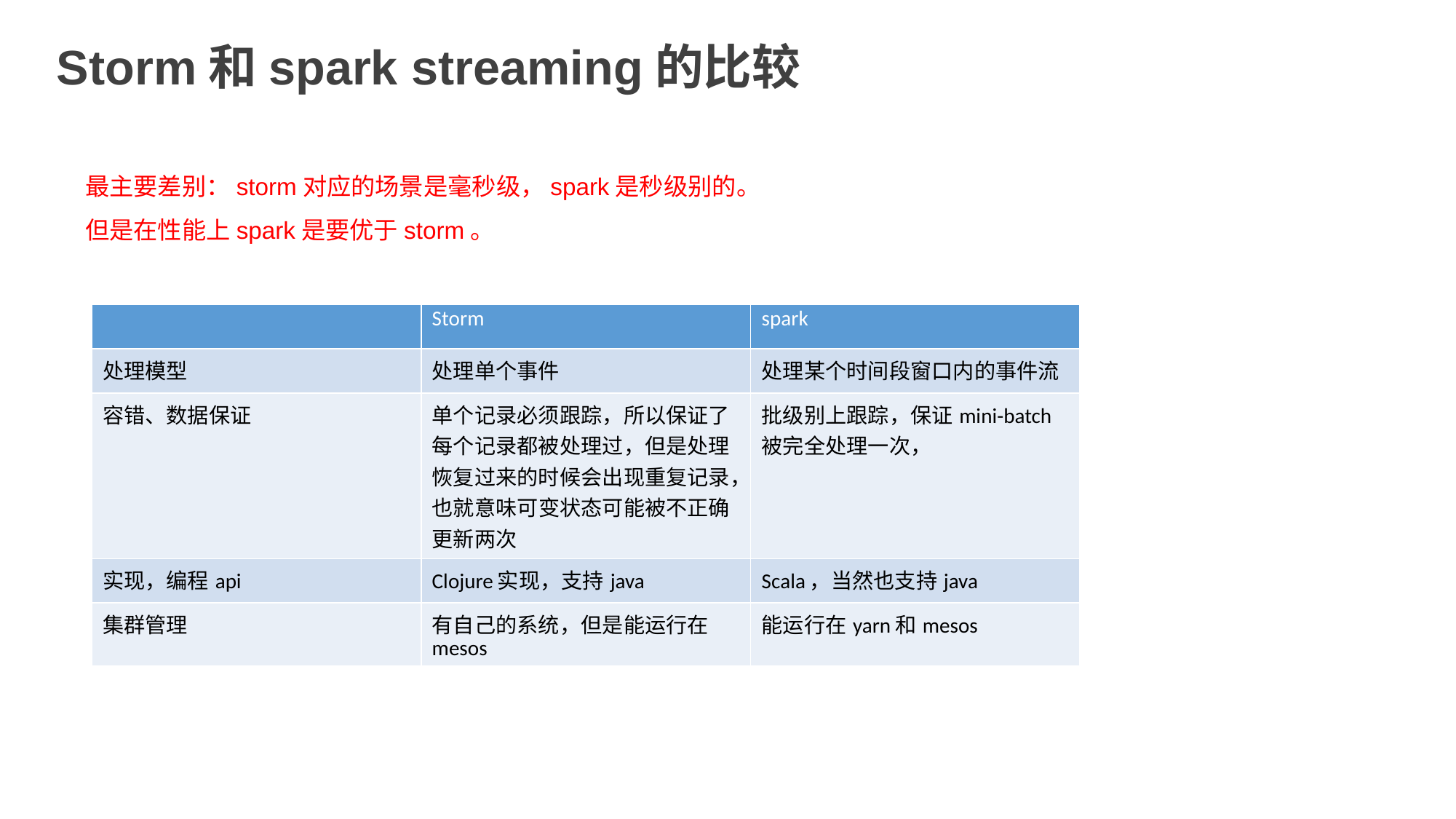

# Storm和spark streaming的比较
最主要差别：storm对应的场景是毫秒级，spark是秒级别的。
但是在性能上spark是要优于storm。

|  | Storm | spark |
| --- | --- | --- |
| 处理模型 | 处理单个事件 | 处理某个时间段窗口内的事件流 |
| 容错、数据保证 | 单个记录必须跟踪，所以保证了每个记录都被处理过，但是处理恢复过来的时候会出现重复记录，也就意味可变状态可能被不正确更新两次 | 批级别上跟踪，保证mini-batch被完全处理一次， |
| 实现，编程api | Clojure实现，支持java | Scala，当然也支持java |
| 集群管理 | 有自己的系统，但是能运行在mesos | 能运行在yarn和mesos |